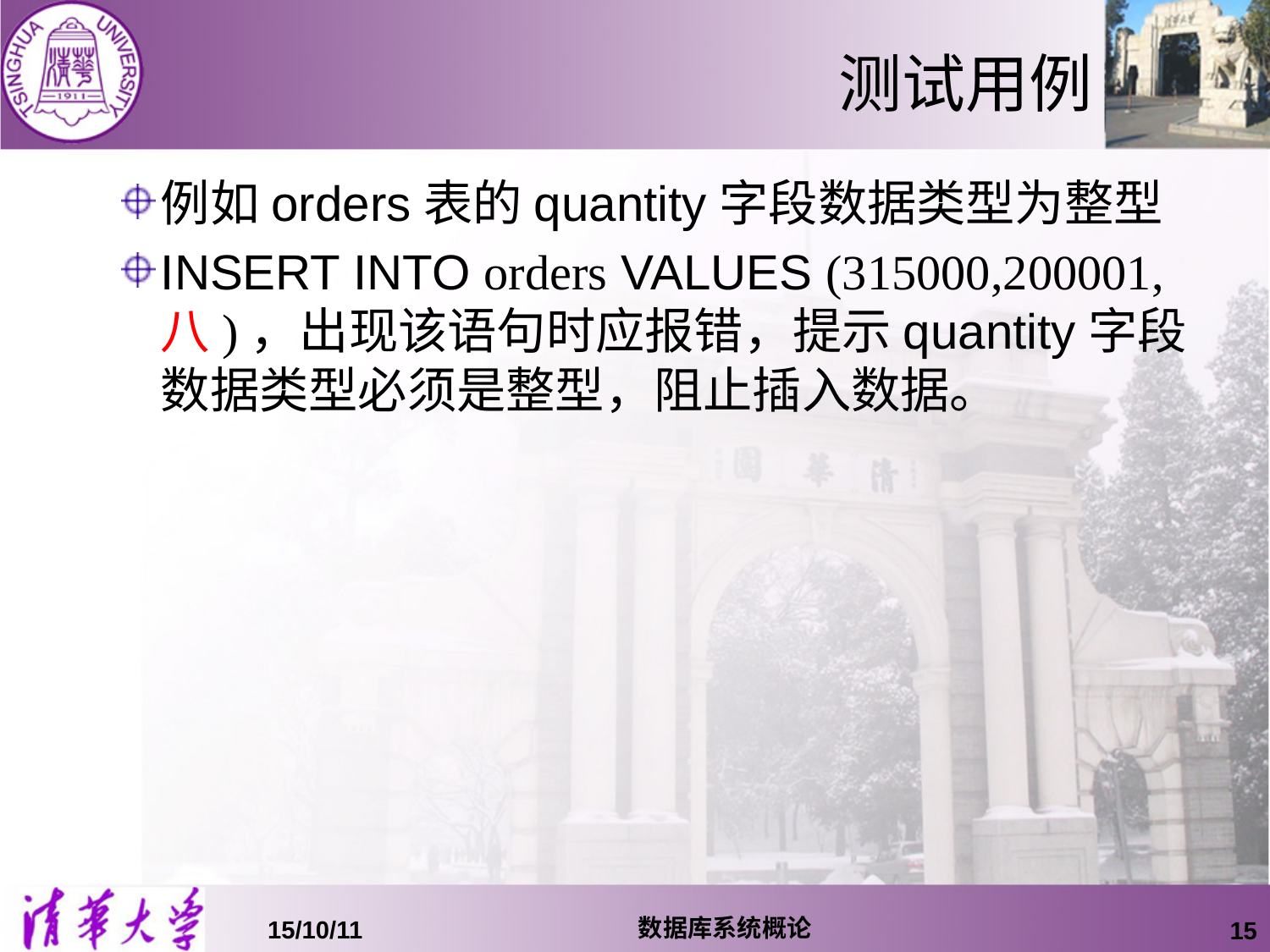

# 测试用例

例如orders表的quantity字段数据类型为整型
INSERT INTO orders VALUES (315000,200001,八)，出现该语句时应报错，提示quantity字段数据类型必须是整型，阻止插入数据。

数据库系统概论
15/10/11
15